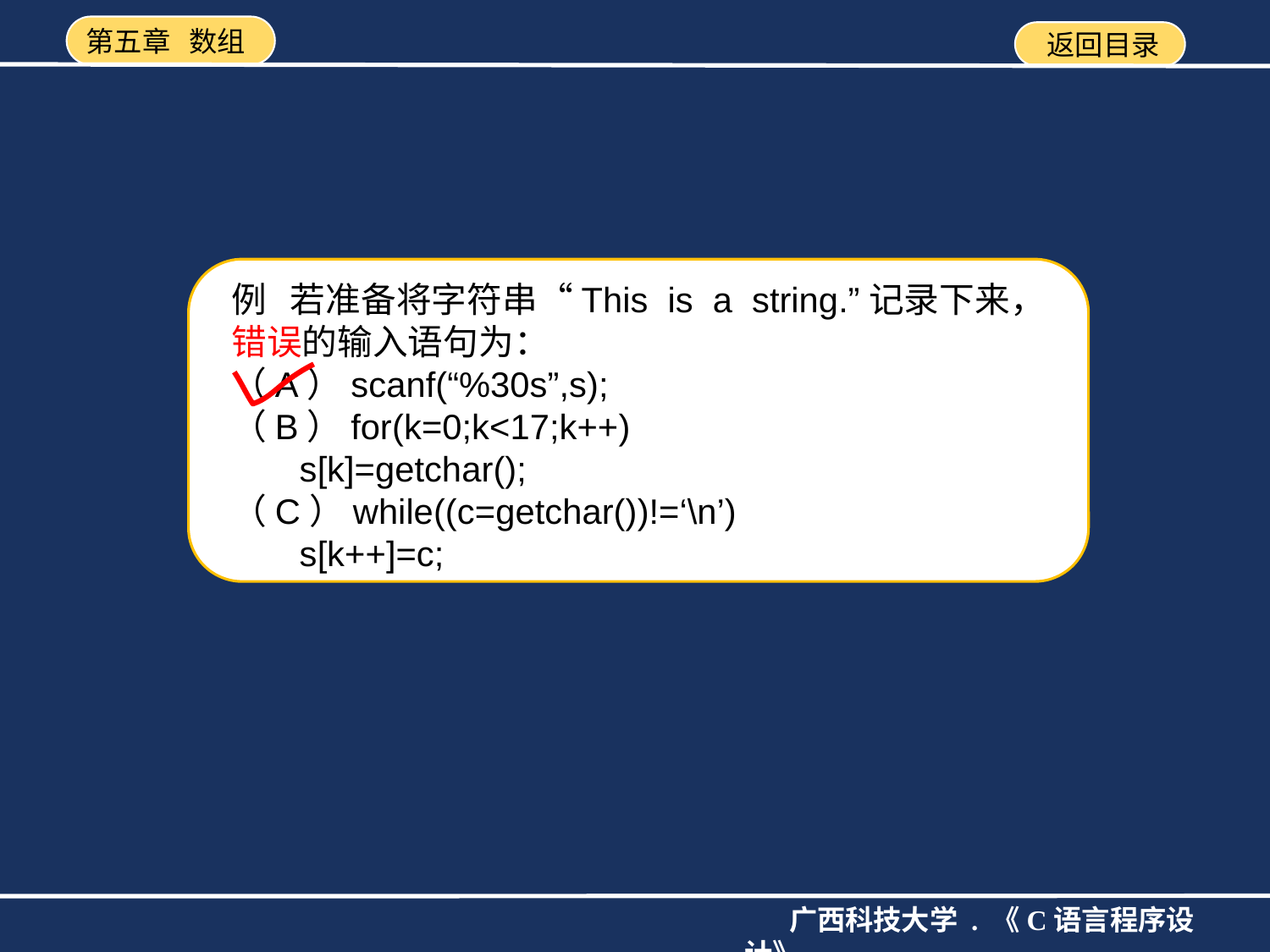

例   若准备将字符串“This  is  a  string.”记录下来，
错误的输入语句为：
（A）scanf(“%30s”,s);
（B）for(k=0;k<17;k++)
       s[k]=getchar();
（C）while((c=getchar())!=‘\n’)
       s[k++]=c;